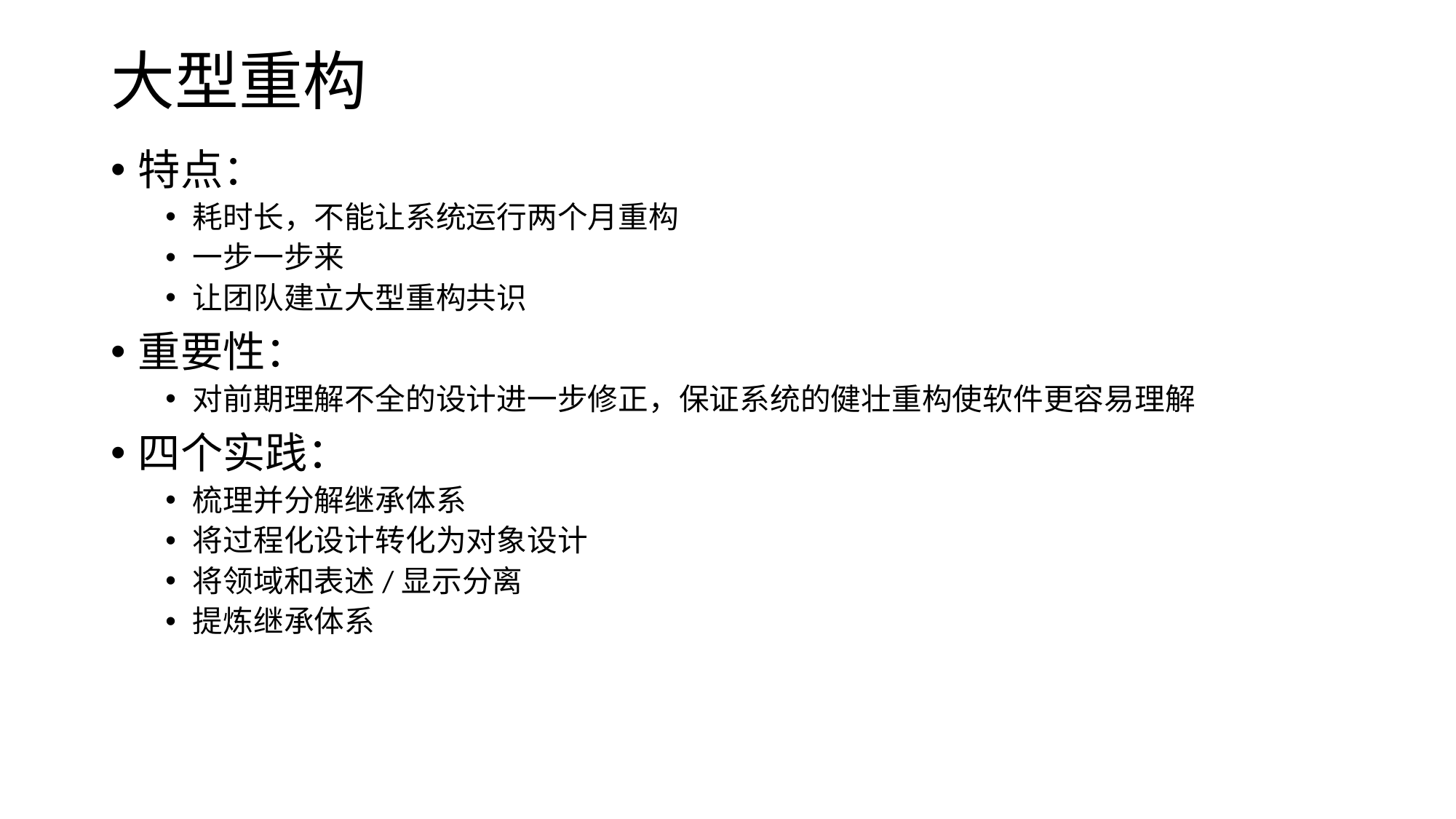

# 大型重构
特点：
耗时长，不能让系统运行两个月重构
一步一步来
让团队建立大型重构共识
重要性：
对前期理解不全的设计进一步修正，保证系统的健壮重构使软件更容易理解
四个实践：
梳理并分解继承体系
将过程化设计转化为对象设计
将领域和表述/显示分离
提炼继承体系